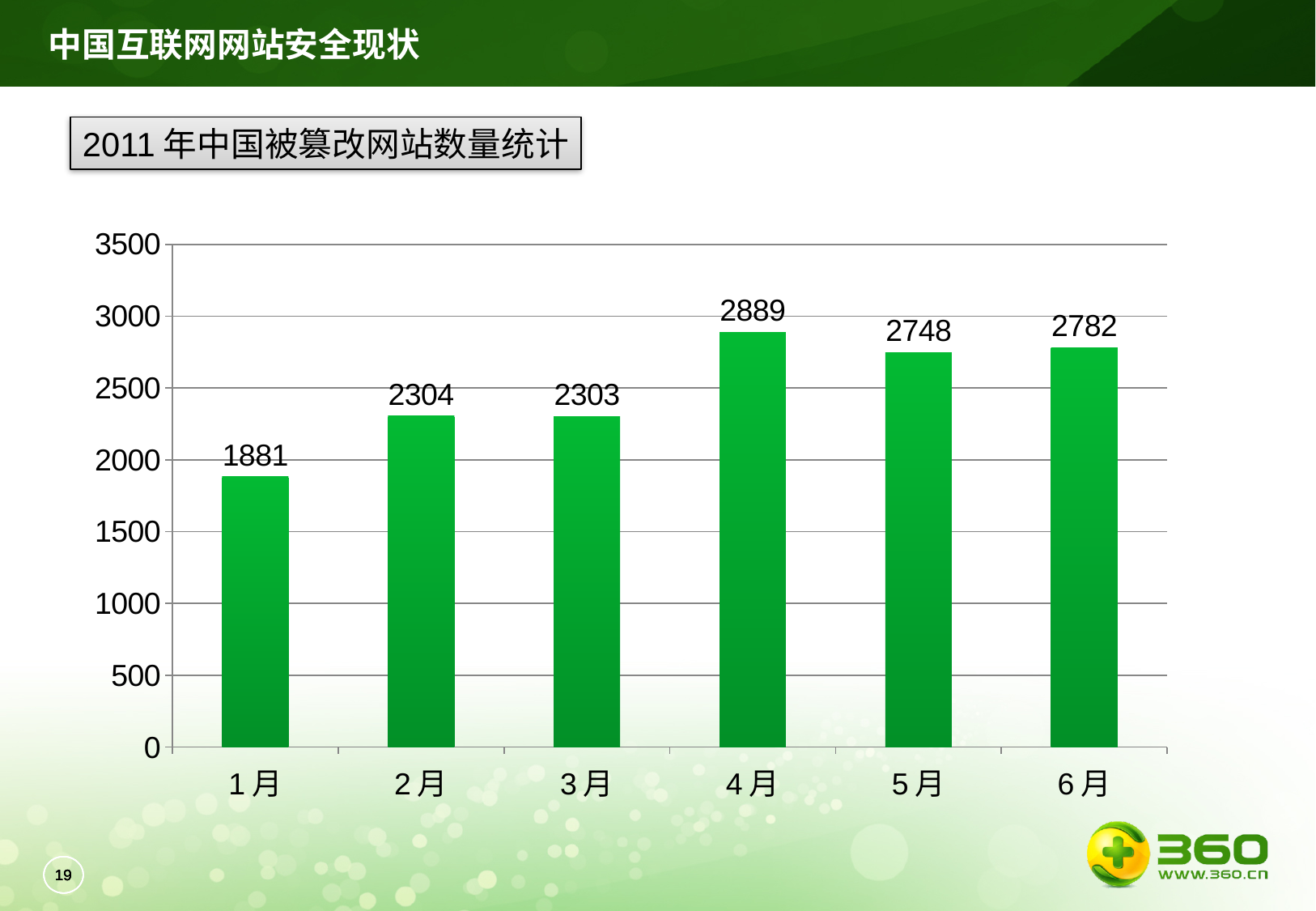

中国互联网网站安全现状
2011年中国被篡改网站数量统计

### Chart

| Category | 趋势 |
|---|---|
| 1月 | 1881.0 |
| 2月 | 2304.0 |
| 3月 | 2303.0 |
| 4月 | 2889.0 |
| 5月 | 2748.0 |
| 6月 | 2782.0 |
19
19
19
19